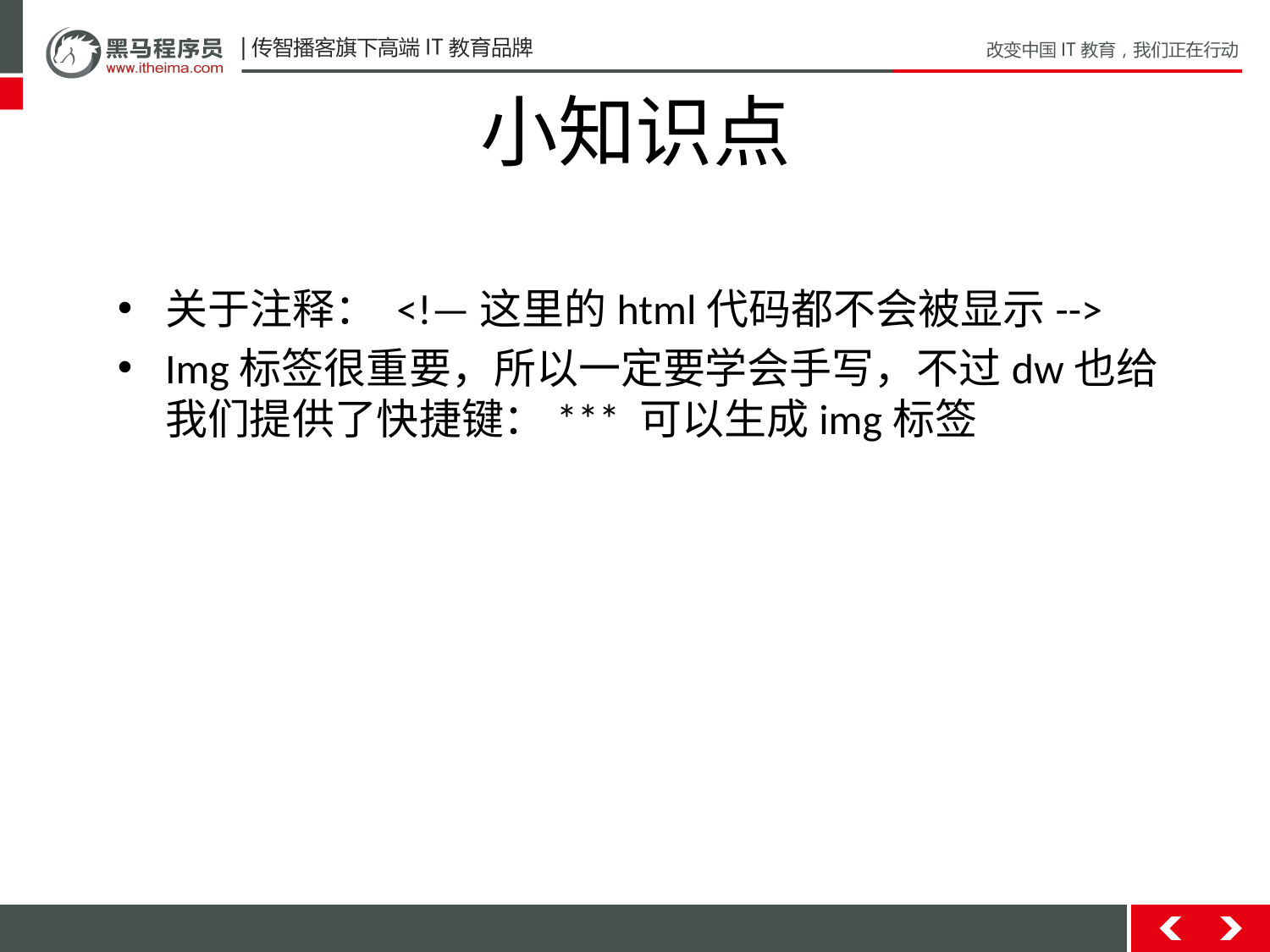

小知识点
关于注释： <!—这里的html代码都不会被显示-->
Img标签很重要，所以一定要学会手写，不过dw也给我们提供了快捷键：*** 可以生成img标签